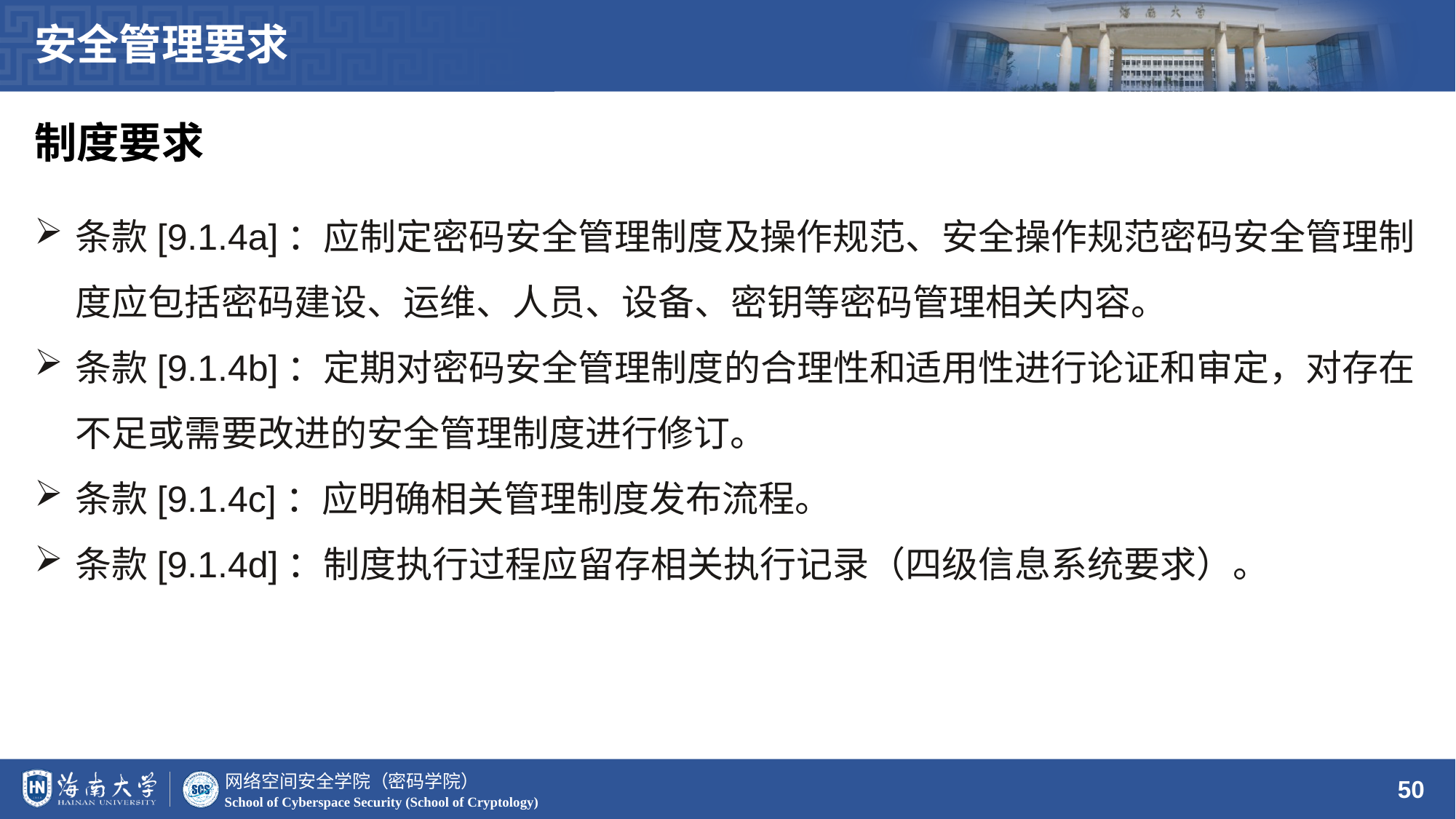

安全管理要求
制度要求
条款[9.1.4a]：应制定密码安全管理制度及操作规范、安全操作规范密码安全管理制度应包括密码建设、运维、人员、设备、密钥等密码管理相关内容。
条款[9.1.4b]：定期对密码安全管理制度的合理性和适用性进行论证和审定，对存在不足或需要改进的安全管理制度进行修订。
条款[9.1.4c]：应明确相关管理制度发布流程。
条款[9.1.4d]：制度执行过程应留存相关执行记录（四级信息系统要求）。
50